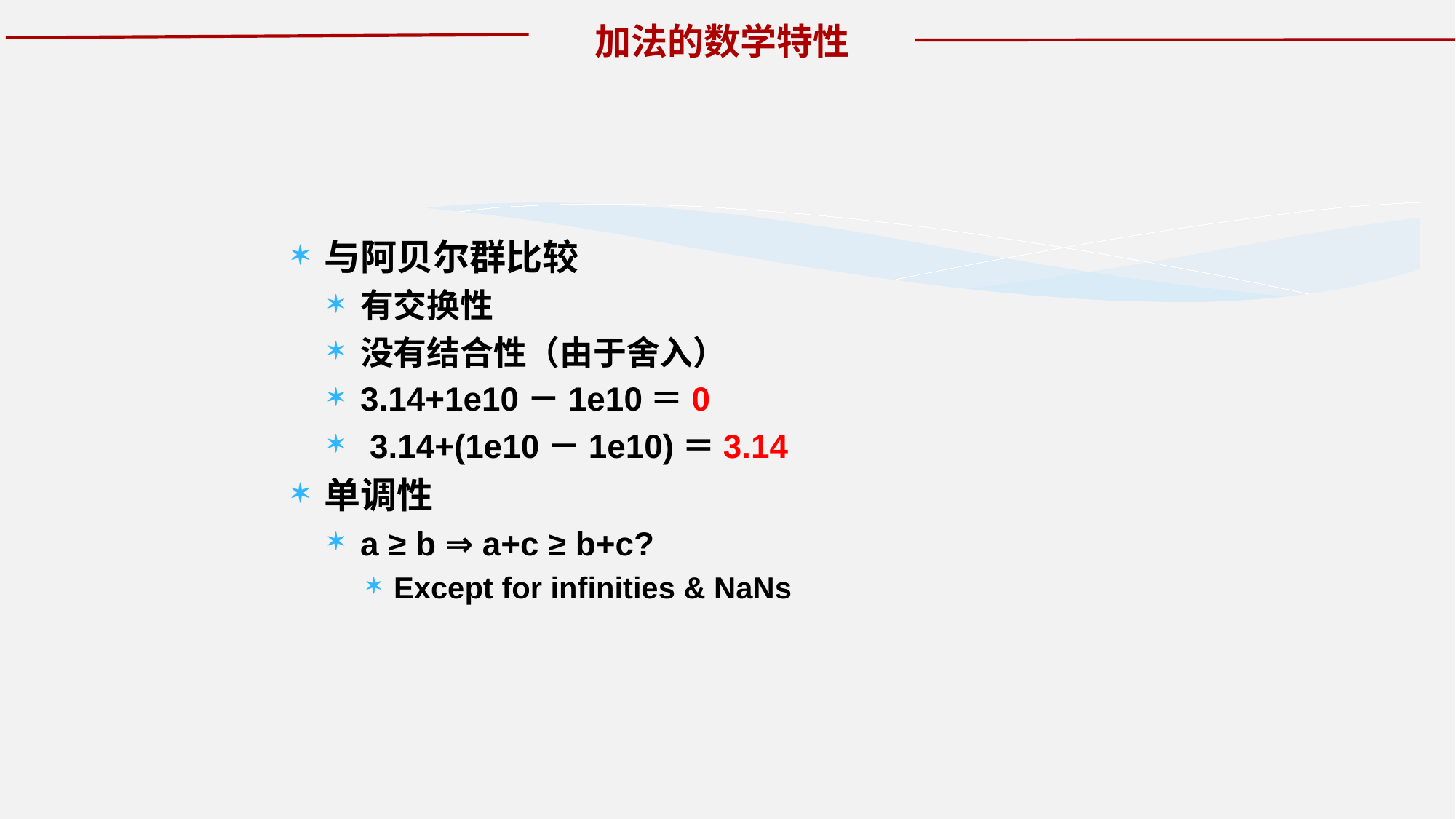

加法的数学特性
与阿贝尔群比较
有交换性
没有结合性（由于舍入）
3.14+1e10－1e10＝0
 3.14+(1e10－1e10)＝3.14
单调性
a ≥ b ⇒ a+c ≥ b+c?
Except for infinities & NaNs